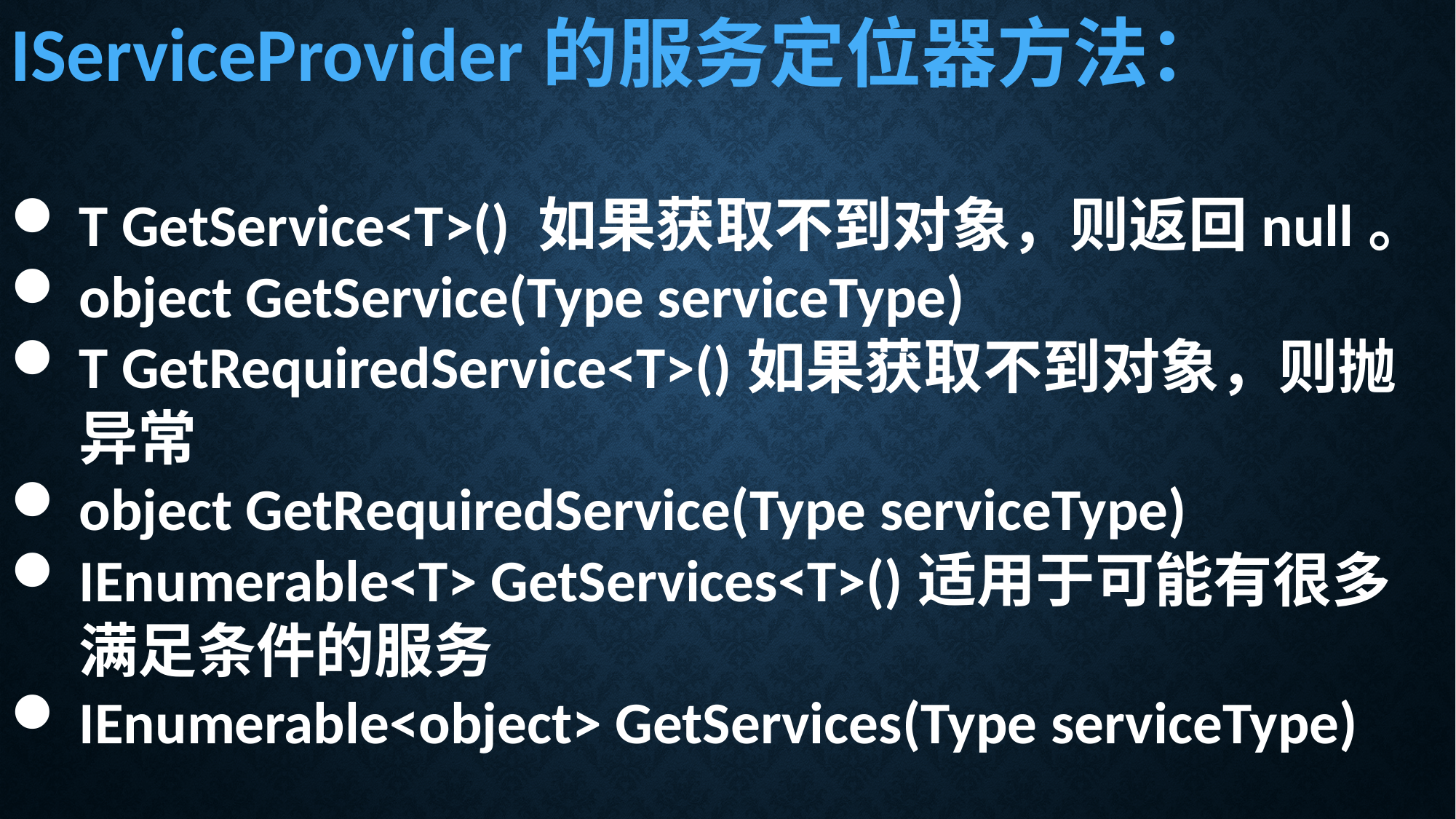

IServiceProvider的服务定位器方法：

T GetService<T>() 如果获取不到对象，则返回null。
object GetService(Type serviceType)
T GetRequiredService<T>()如果获取不到对象，则抛异常
object GetRequiredService(Type serviceType)
IEnumerable<T> GetServices<T>()适用于可能有很多满足条件的服务
IEnumerable<object> GetServices(Type serviceType)